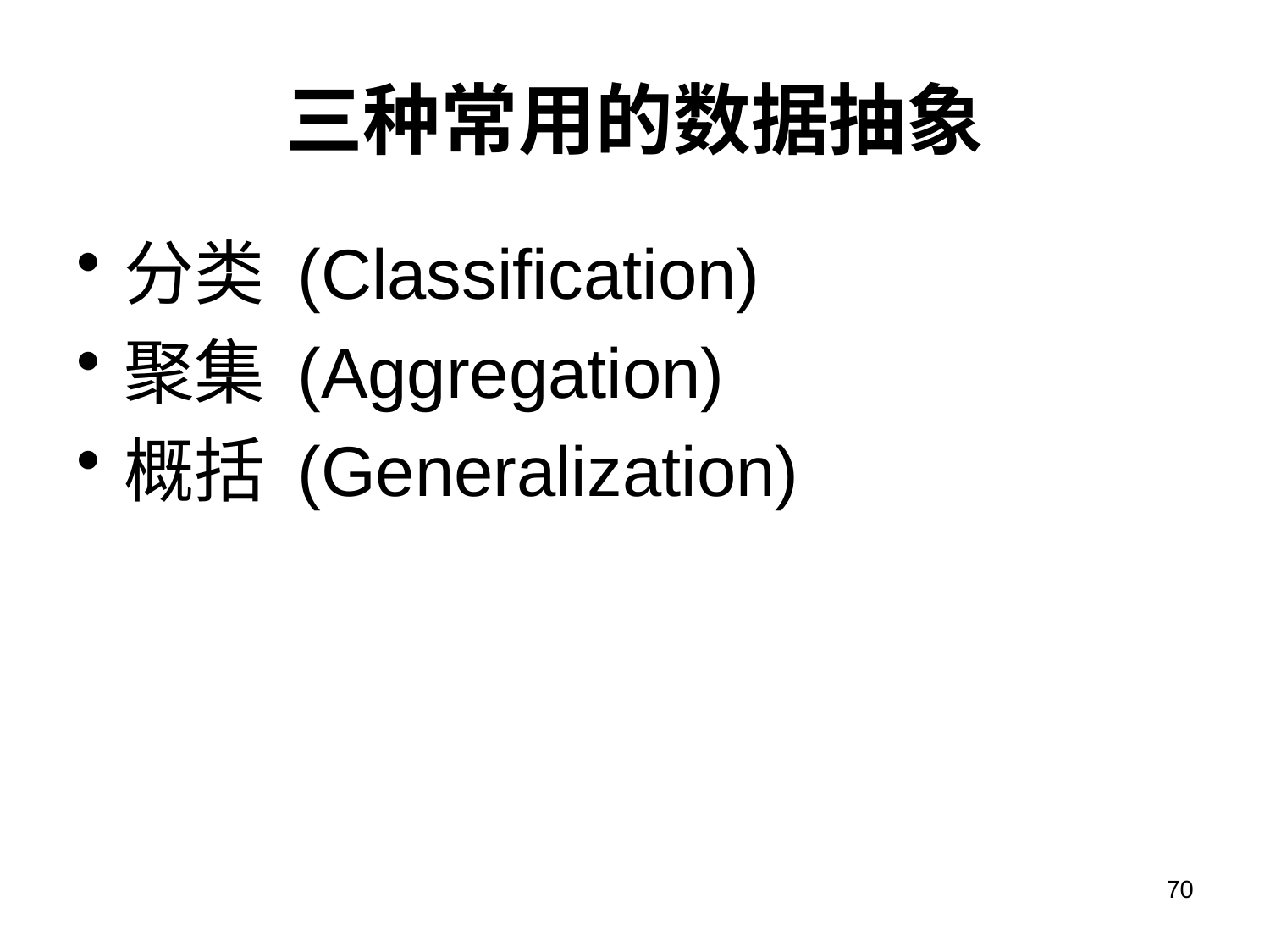

# 三种常用的数据抽象
分类 (Classification)
聚集 (Aggregation)
概括 (Generalization)
70